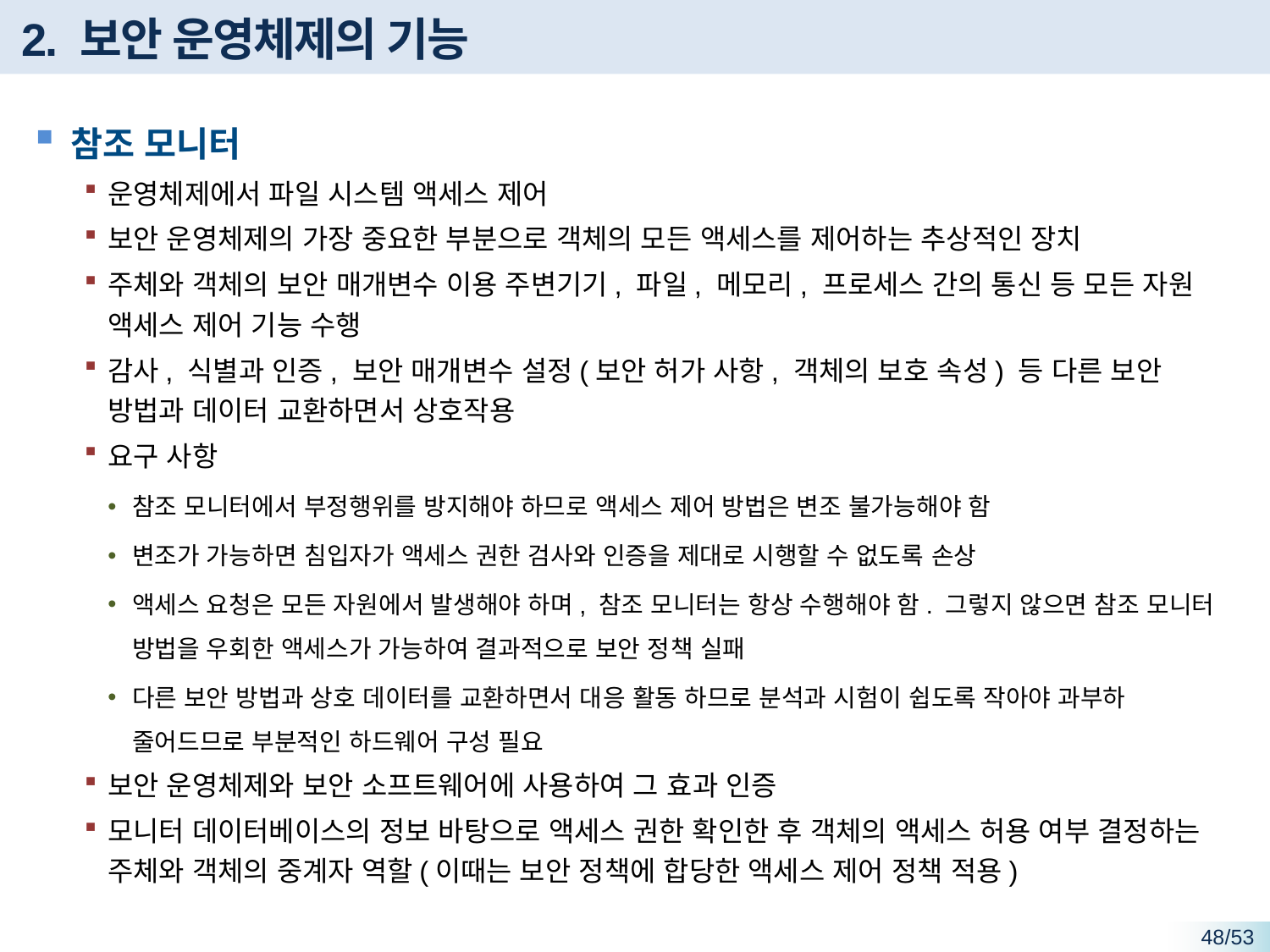

# 2. 보안 운영체제의 기능
참조 모니터
운영체제에서 파일 시스템 액세스 제어
보안 운영체제의 가장 중요한 부분으로 객체의 모든 액세스를 제어하는 추상적인 장치
주체와 객체의 보안 매개변수 이용 주변기기, 파일, 메모리, 프로세스 간의 통신 등 모든 자원 액세스 제어 기능 수행
감사, 식별과 인증, 보안 매개변수 설정(보안 허가 사항, 객체의 보호 속성) 등 다른 보안 방법과 데이터 교환하면서 상호작용
요구 사항
참조 모니터에서 부정행위를 방지해야 하므로 액세스 제어 방법은 변조 불가능해야 함
변조가 가능하면 침입자가 액세스 권한 검사와 인증을 제대로 시행할 수 없도록 손상
액세스 요청은 모든 자원에서 발생해야 하며, 참조 모니터는 항상 수행해야 함. 그렇지 않으면 참조 모니터 방법을 우회한 액세스가 가능하여 결과적으로 보안 정책 실패
다른 보안 방법과 상호 데이터를 교환하면서 대응 활동 하므로 분석과 시험이 쉽도록 작아야 과부하 줄어드므로 부분적인 하드웨어 구성 필요
보안 운영체제와 보안 소프트웨어에 사용하여 그 효과 인증
모니터 데이터베이스의 정보 바탕으로 액세스 권한 확인한 후 객체의 액세스 허용 여부 결정하는 주체와 객체의 중계자 역할(이때는 보안 정책에 합당한 액세스 제어 정책 적용)